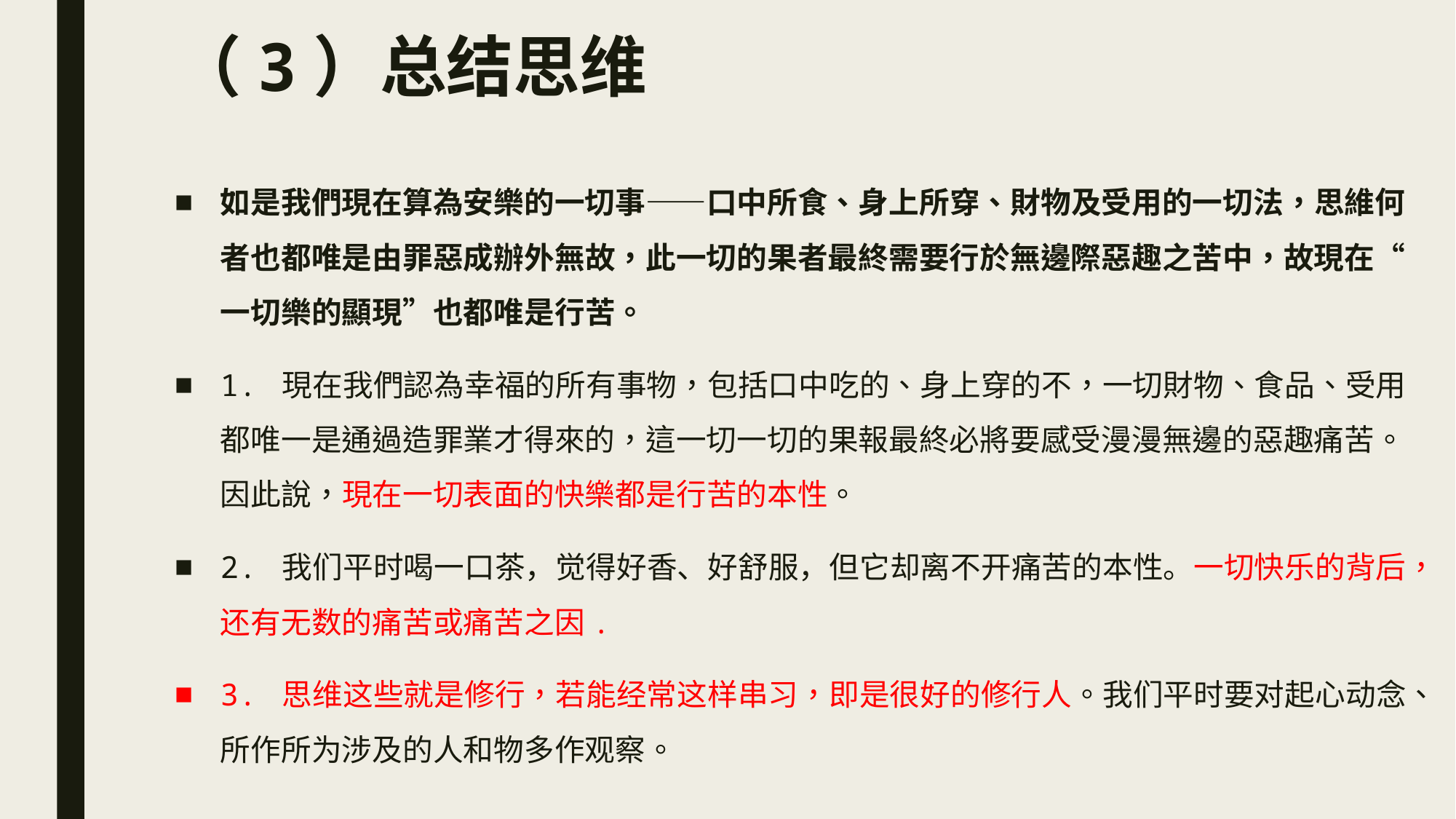

# （3）总结思维
如是我們現在算為安樂的一切事——口中所食、身上所穿、財物及受用的一切法，思維何者也都唯是由罪惡成辦外無故，此一切的果者最終需要行於無邊際惡趣之苦中，故現在“一切樂的顯現”也都唯是行苦。
1. 現在我們認為幸福的所有事物，包括口中吃的、身上穿的不，一切財物、食品、受用都唯一是通過造罪業才得來的，這一切一切的果報最終必將要感受漫漫無邊的惡趣痛苦。因此說，現在一切表面的快樂都是行苦的本性。
2. 我们平时喝一口茶，觉得好香、好舒服，但它却离不开痛苦的本性。一切快乐的背后，还有无数的痛苦或痛苦之因.
3. 思维这些就是修行，若能经常这样串习，即是很好的修行人。我们平时要对起心动念、所作所为涉及的人和物多作观察。